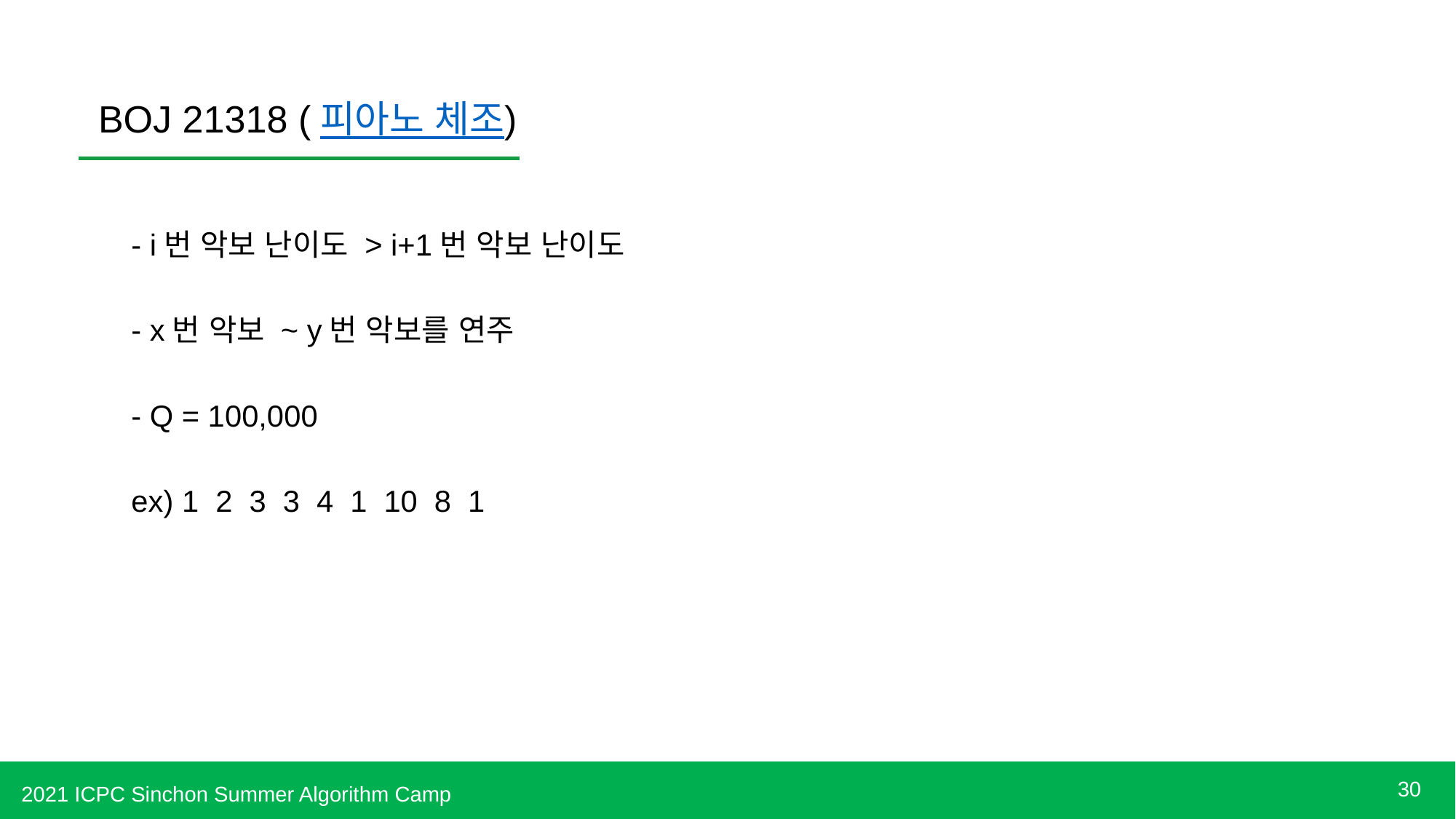

BOJ 21318 (피아노 체조)
- i번 악보 난이도 > i+1번 악보 난이도
- x번 악보 ~ y번 악보를 연주
- Q = 100,000
ex) 1  2  3  3  4  1  10  8  1

30
2021 ICPC Sinchon Summer Algorithm Camp